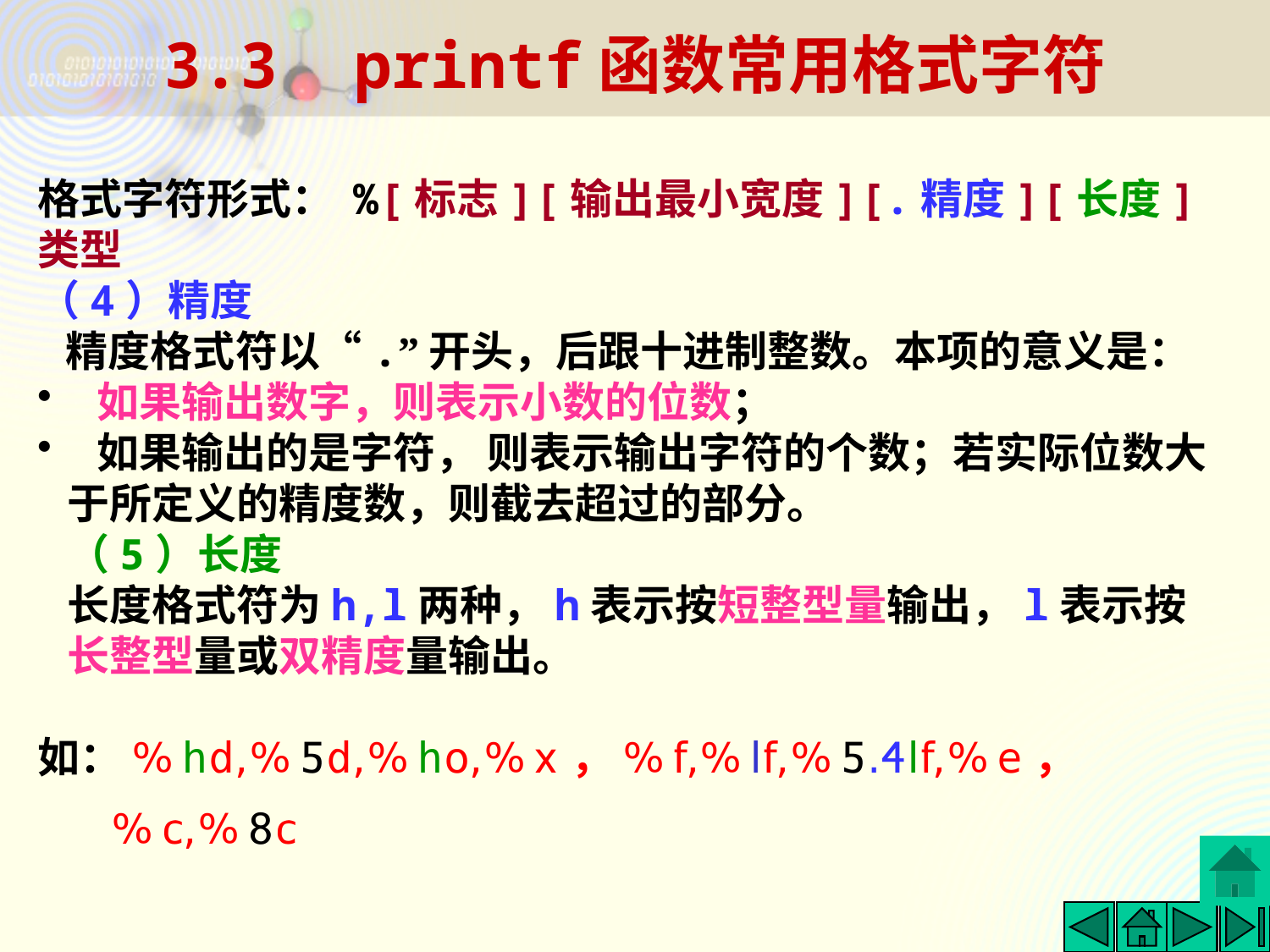

3.3  printf函数常用格式字符
格式字符形式： %[标志][输出最小宽度][.精度][长度]类型
（4）精度
   精度格式符以“.”开头，后跟十进制整数。本项的意义是：
  如果输出数字，则表示小数的位数；
  如果输出的是字符， 则表示输出字符的个数；若实际位数大于所定义的精度数，则截去超过的部分。
（5）长度
长度格式符为h,l两种，h表示按短整型量输出，l表示按长整型量或双精度量输出。

如：%hd,%5d,%ho,%x，%f,%lf,%5.4lf,%e，
      %c,%8c